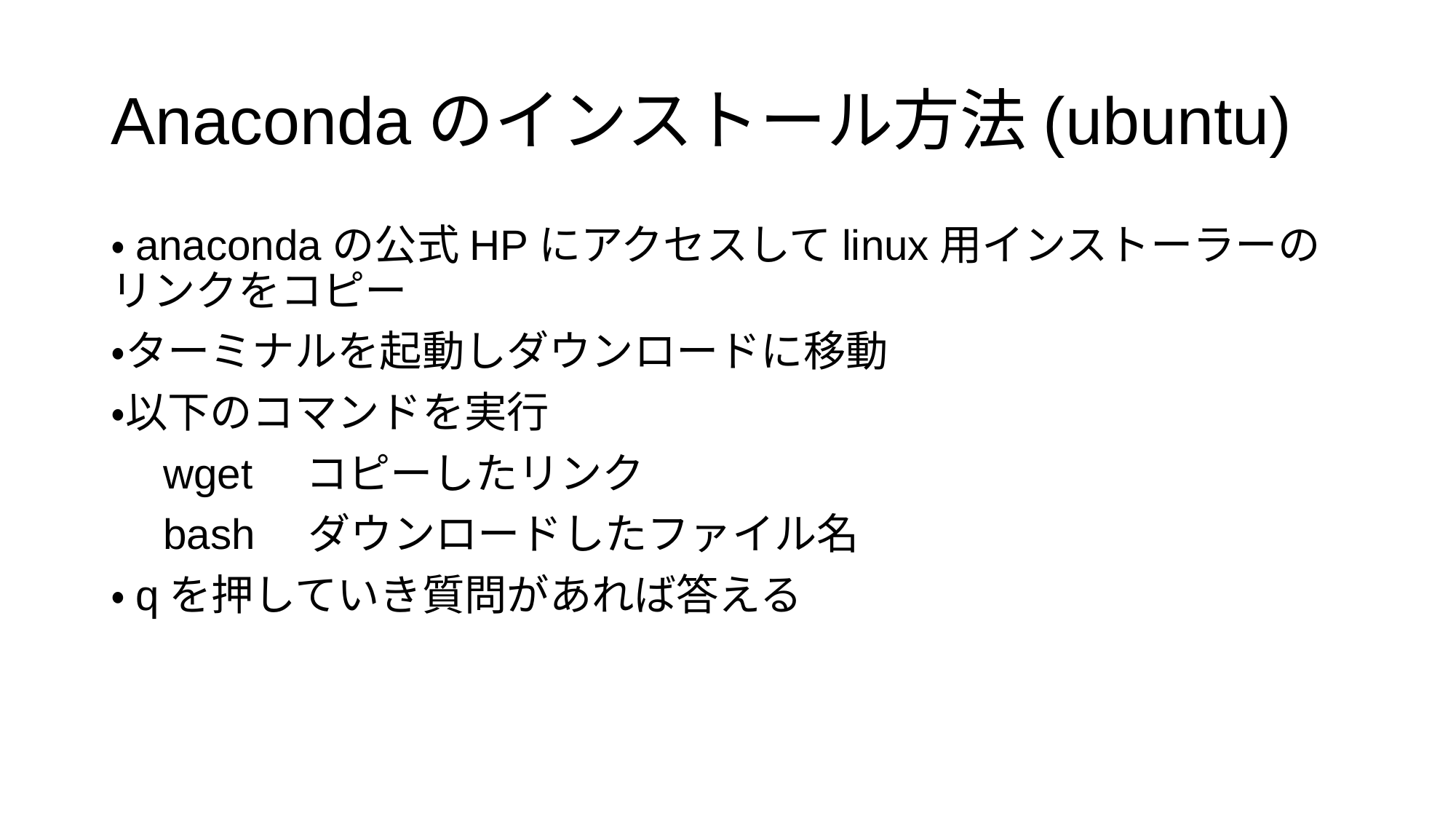

# Anacondaのインストール方法(ubuntu)
・anacondaの公式HPにアクセスしてlinux用インストーラーのリンクをコピー
・ターミナルを起動しダウンロードに移動
・以下のコマンドを実行
　wget　コピーしたリンク
　bash　ダウンロードしたファイル名
・qを押していき質問があれば答える